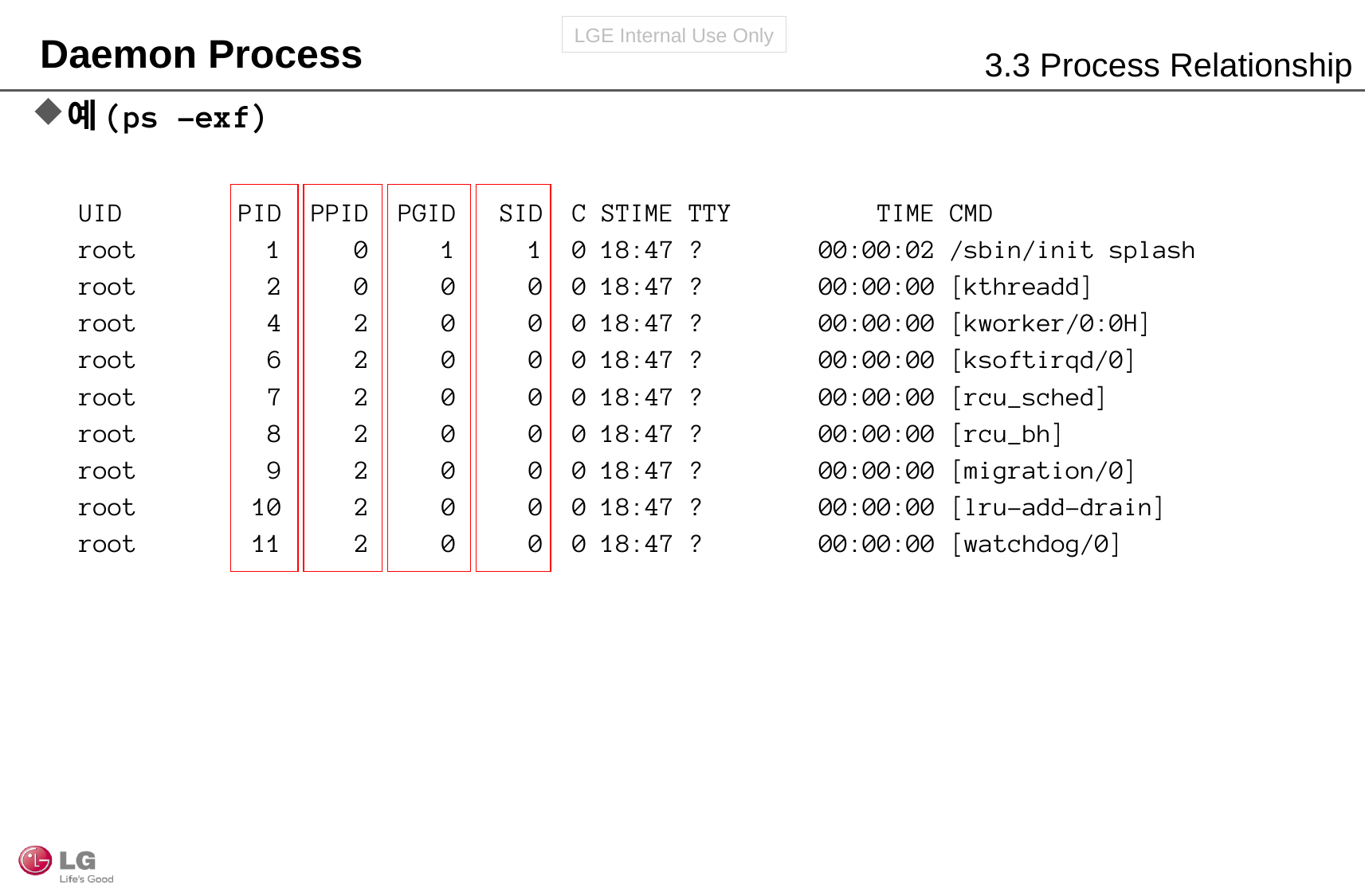

Daemon Process
3.3 Process Relationship

예(ps -exf)

UID        PID  PPID  PGID   SID  C STIME TTY          TIME CMD
root         1     0     1     1  0 18:47 ?        00:00:02 /sbin/init splash
root         2     0     0     0  0 18:47 ?        00:00:00 [kthreadd]
root         4     2     0     0  0 18:47 ?        00:00:00 [kworker/0:0H]
root         6     2     0     0  0 18:47 ?        00:00:00 [ksoftirqd/0]
root         7     2     0     0  0 18:47 ?        00:00:00 [rcu_sched]
root         8     2     0     0  0 18:47 ?        00:00:00 [rcu_bh]
root         9     2     0     0  0 18:47 ?        00:00:00 [migration/0]
root        10     2     0     0  0 18:47 ?        00:00:00 [lru-add-drain]
root        11     2     0     0  0 18:47 ?        00:00:00 [watchdog/0]